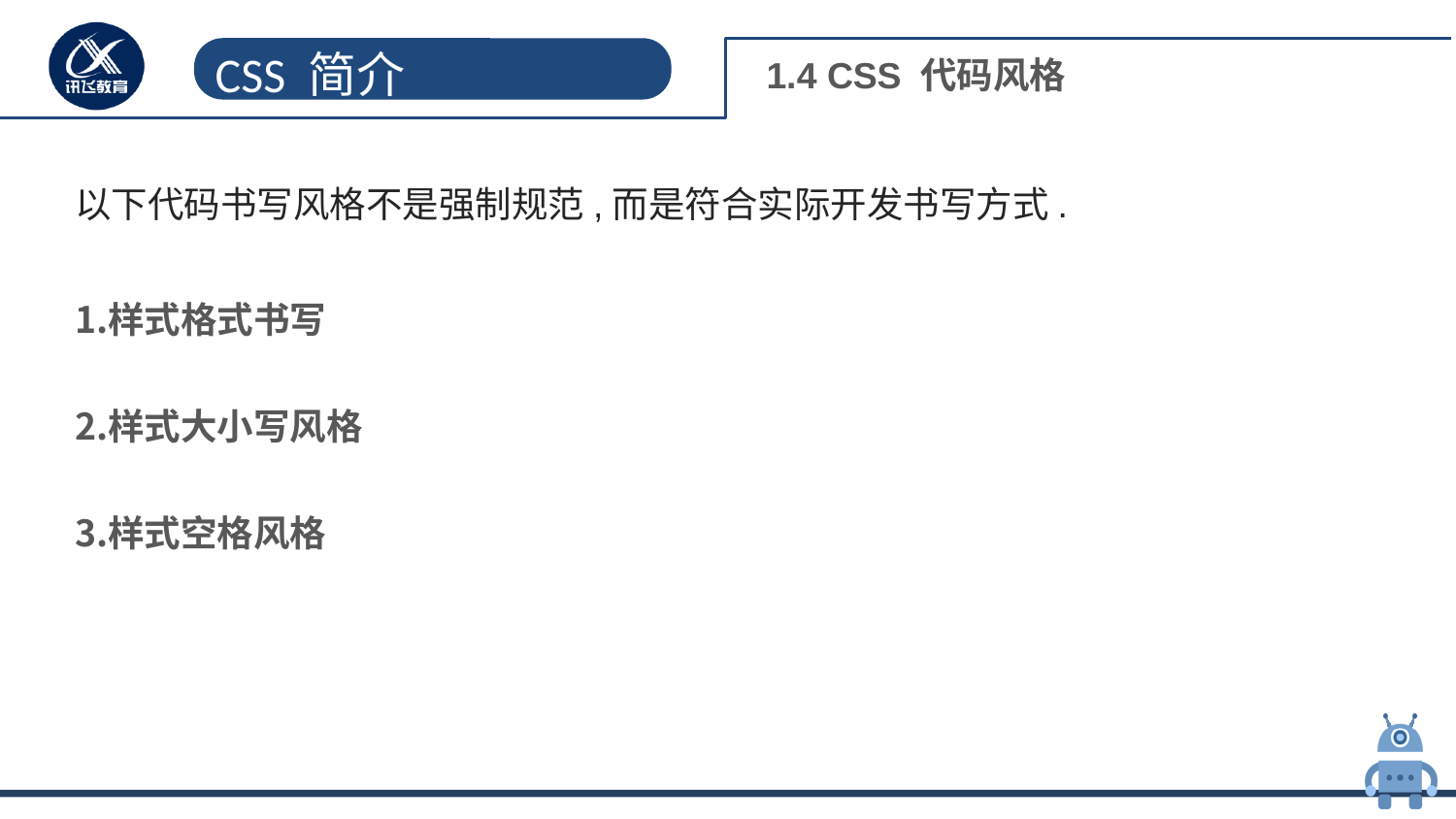

CSS 简介
1.4 CSS 代码风格
以下代码书写风格不是强制规范,而是符合实际开发书写方式.
样式格式书写

样式大小写风格

样式空格风格